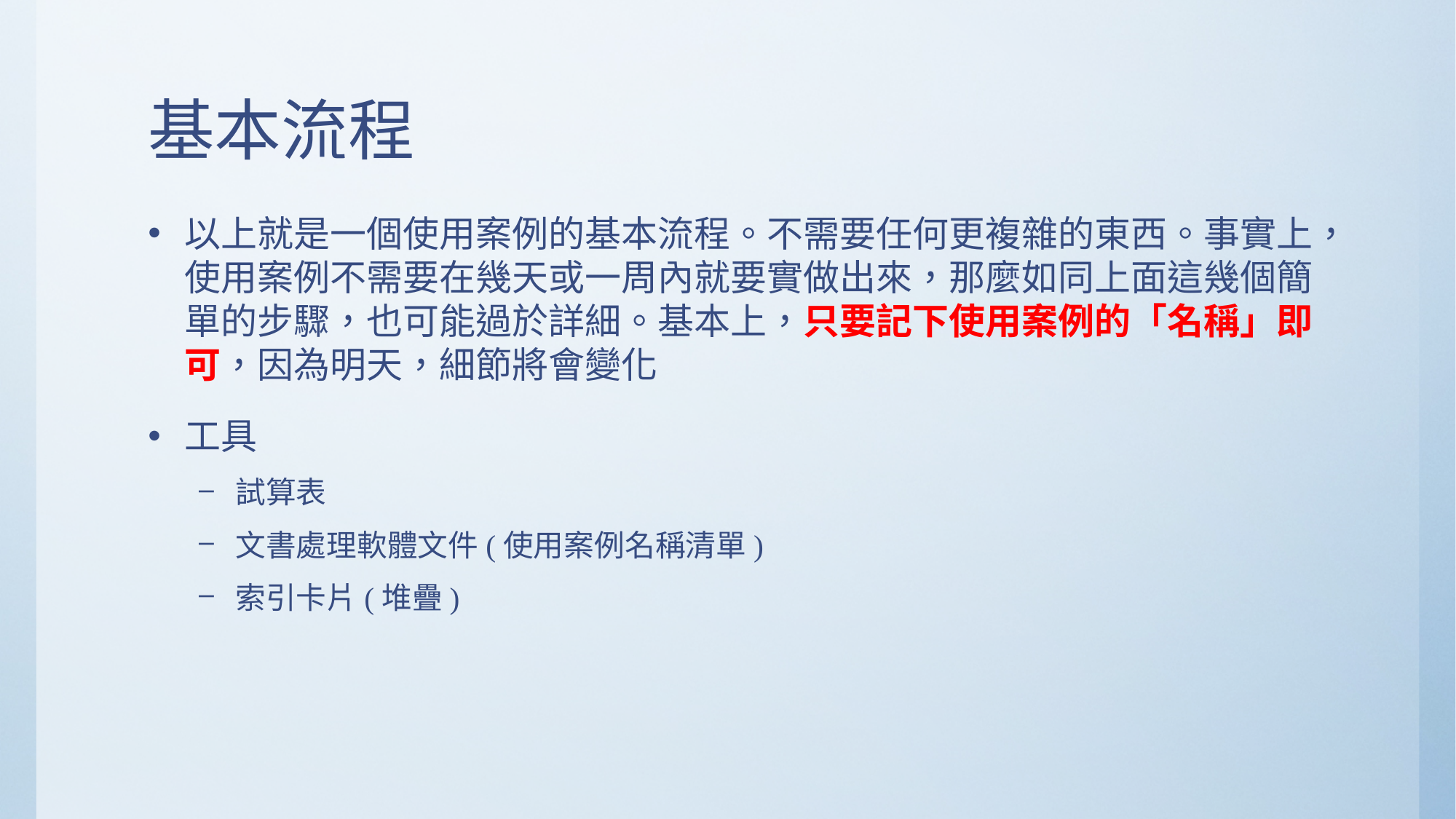

# 基本流程
以上就是一個使用案例的基本流程。不需要任何更複雜的東西。事實上，使用案例不需要在幾天或一周內就要實做出來，那麼如同上面這幾個簡單的步驟，也可能過於詳細。基本上，只要記下使用案例的「名稱」即可，因為明天，細節將會變化
工具
試算表
文書處理軟體文件(使用案例名稱清單)
索引卡片(堆疊)